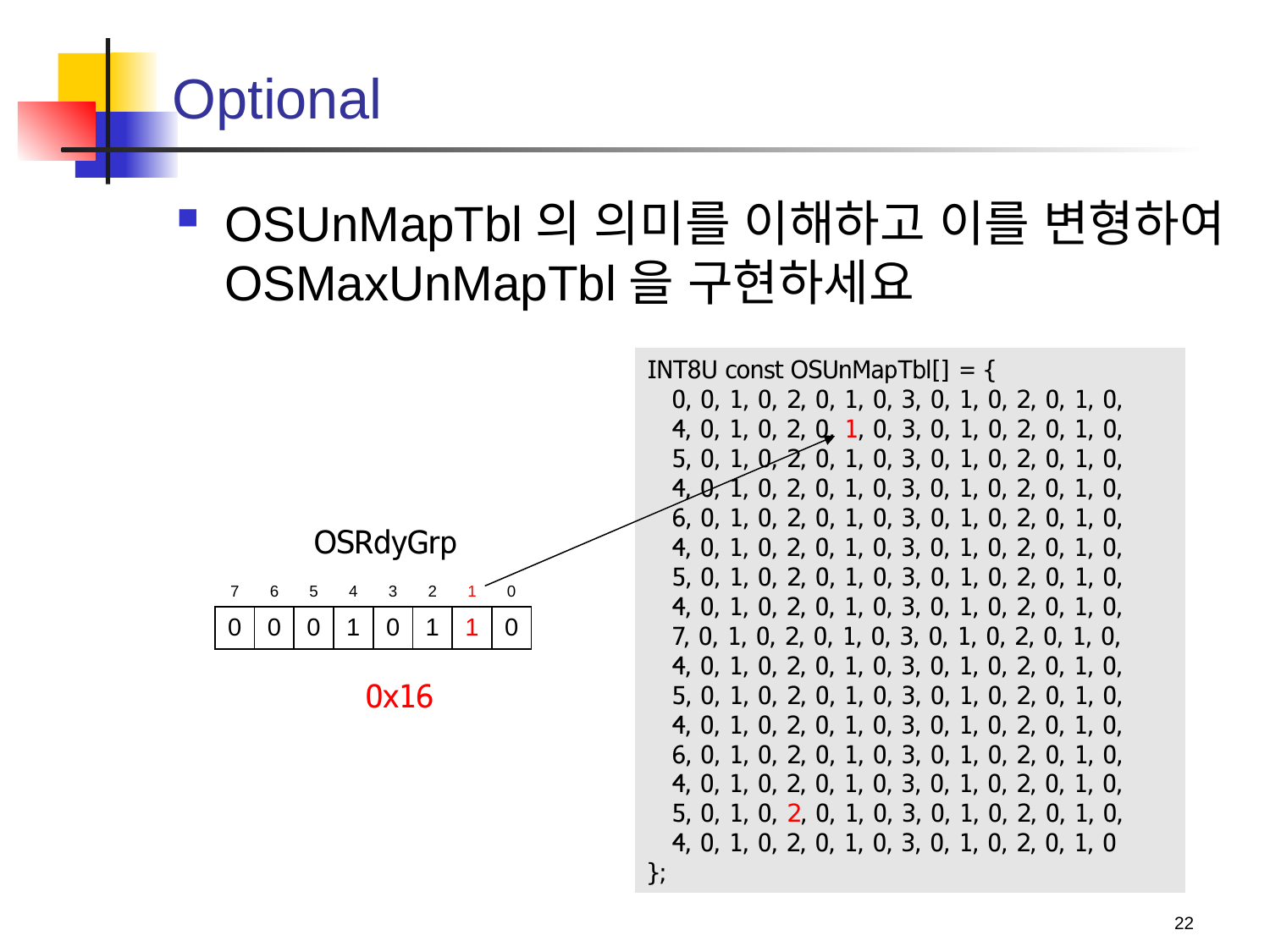

# Optional
OSUnMapTbl의 의미를 이해하고 이를 변형하여 OSMaxUnMapTbl을 구현하세요
INT8U const OSUnMapTbl[] = {
    0, 0, 1, 0, 2, 0, 1, 0, 3, 0, 1, 0, 2, 0, 1, 0,
    4, 0, 1, 0, 2, 0, 1, 0, 3, 0, 1, 0, 2, 0, 1, 0,
    5, 0, 1, 0, 2, 0, 1, 0, 3, 0, 1, 0, 2, 0, 1, 0,
    4, 0, 1, 0, 2, 0, 1, 0, 3, 0, 1, 0, 2, 0, 1, 0,
    6, 0, 1, 0, 2, 0, 1, 0, 3, 0, 1, 0, 2, 0, 1, 0,
    4, 0, 1, 0, 2, 0, 1, 0, 3, 0, 1, 0, 2, 0, 1, 0,
    5, 0, 1, 0, 2, 0, 1, 0, 3, 0, 1, 0, 2, 0, 1, 0,
    4, 0, 1, 0, 2, 0, 1, 0, 3, 0, 1, 0, 2, 0, 1, 0,
    7, 0, 1, 0, 2, 0, 1, 0, 3, 0, 1, 0, 2, 0, 1, 0,
    4, 0, 1, 0, 2, 0, 1, 0, 3, 0, 1, 0, 2, 0, 1, 0,
    5, 0, 1, 0, 2, 0, 1, 0, 3, 0, 1, 0, 2, 0, 1, 0,
    4, 0, 1, 0, 2, 0, 1, 0, 3, 0, 1, 0, 2, 0, 1, 0,
    6, 0, 1, 0, 2, 0, 1, 0, 3, 0, 1, 0, 2, 0, 1, 0,
    4, 0, 1, 0, 2, 0, 1, 0, 3, 0, 1, 0, 2, 0, 1, 0,
    5, 0, 1, 0, 2, 0, 1, 0, 3, 0, 1, 0, 2, 0, 1, 0,
    4, 0, 1, 0, 2, 0, 1, 0, 3, 0, 1, 0, 2, 0, 1, 0
};
OSRdyGrp
| 7 | 6 | 5 | 4 | 3 | 2 | 1 | 0 |
| --- | --- | --- | --- | --- | --- | --- | --- |
| 0 | 0 | 0 | 1 | 0 | 1 | 1 | 0 |
0x16
22